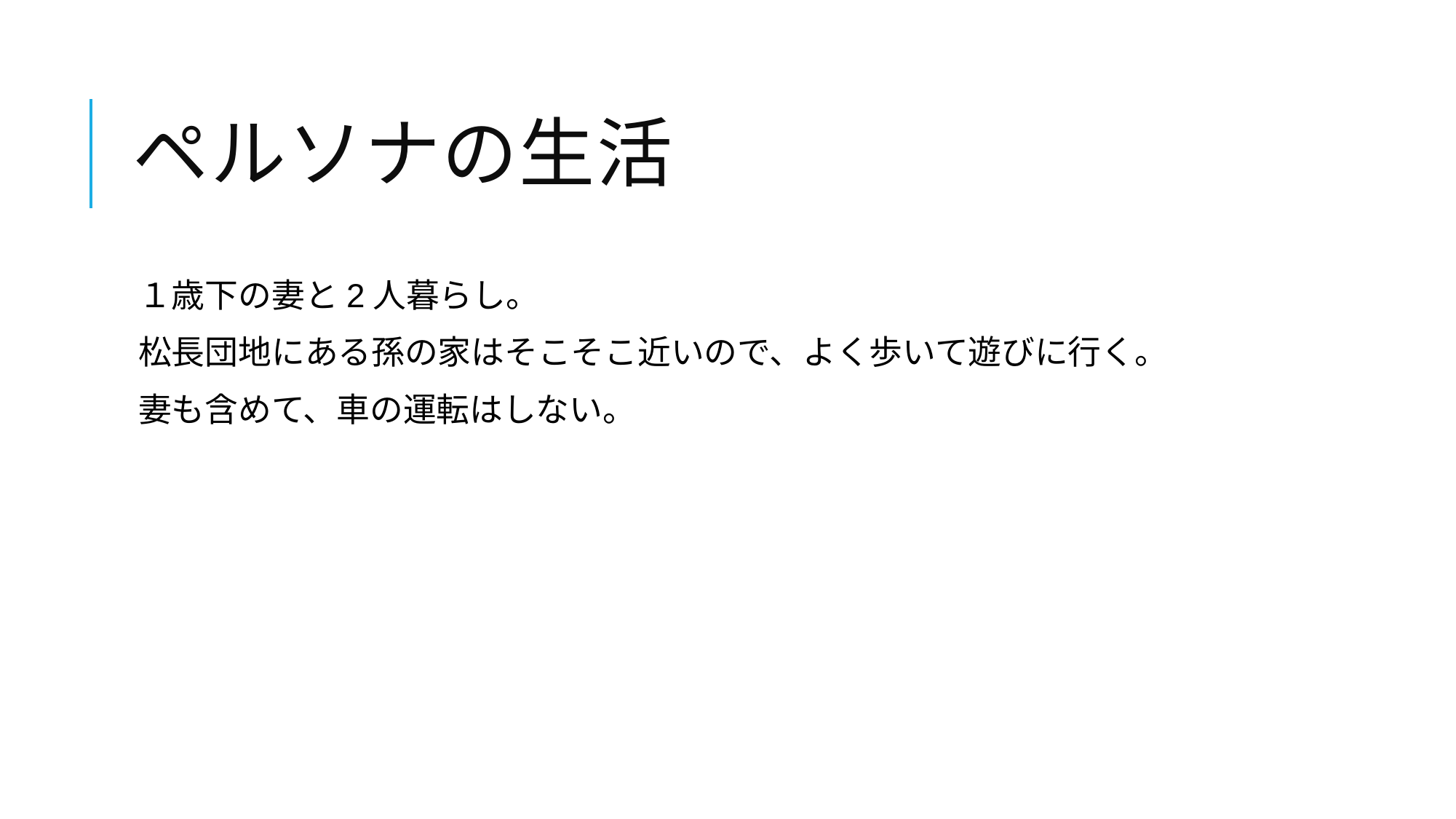

# ペルソナの生活
１歳下の妻と2人暮らし。
松長団地にある孫の家はそこそこ近いので、よく歩いて遊びに行く。
妻も含めて、車の運転はしない。